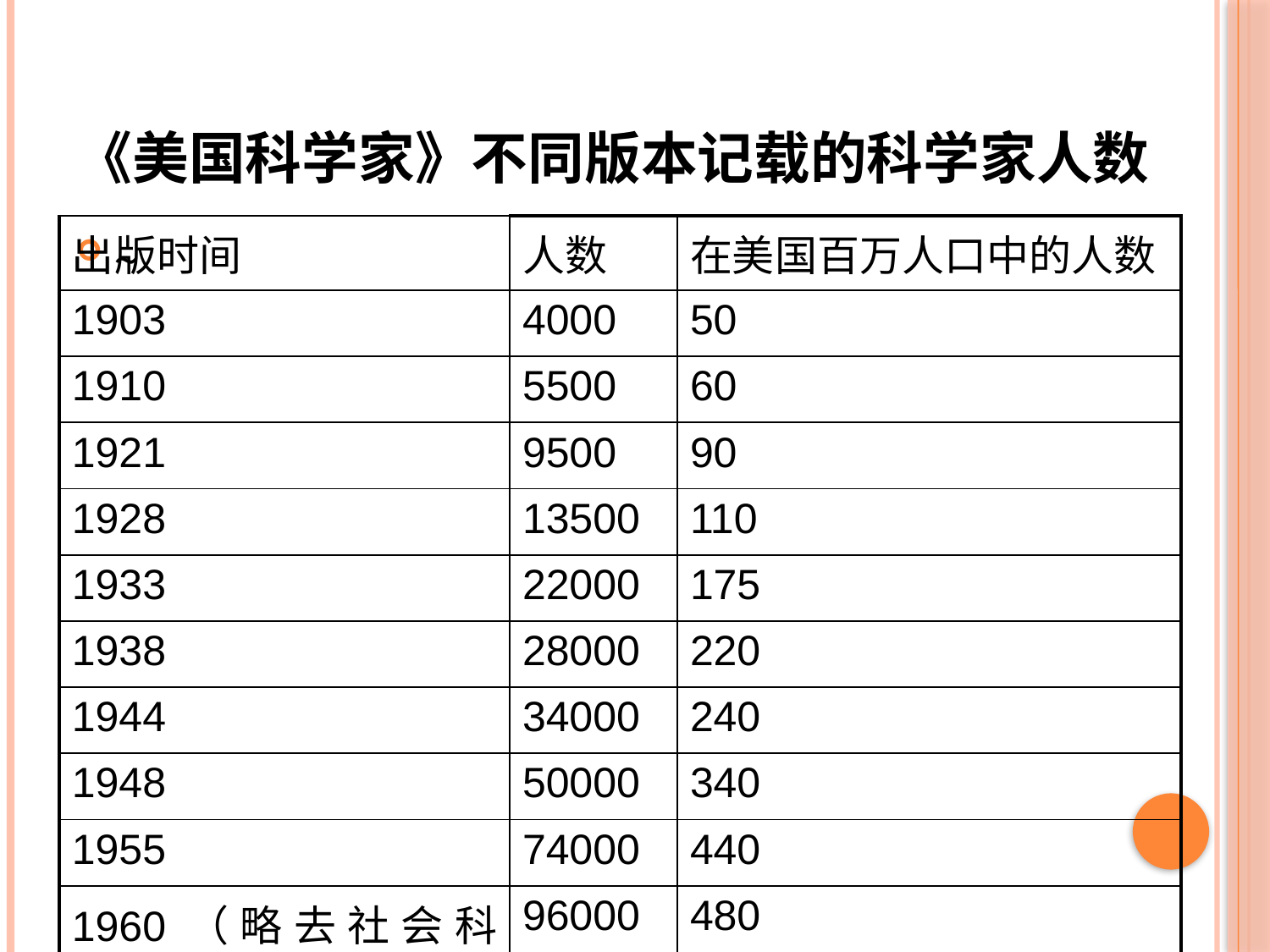

# 《美国科学家》不同版本记载的科学家人数
| 出版时间 | 人数 | 在美国百万人口中的人数 |
| --- | --- | --- |
| 1903 | 4000 | 50 |
| 1910 | 5500 | 60 |
| 1921 | 9500 | 90 |
| 1928 | 13500 | 110 |
| 1933 | 22000 | 175 |
| 1938 | 28000 | 220 |
| 1944 | 34000 | 240 |
| 1948 | 50000 | 340 |
| 1955 | 74000 | 440 |
| 1960（略去社会科学） | 96000 | 480 |
~